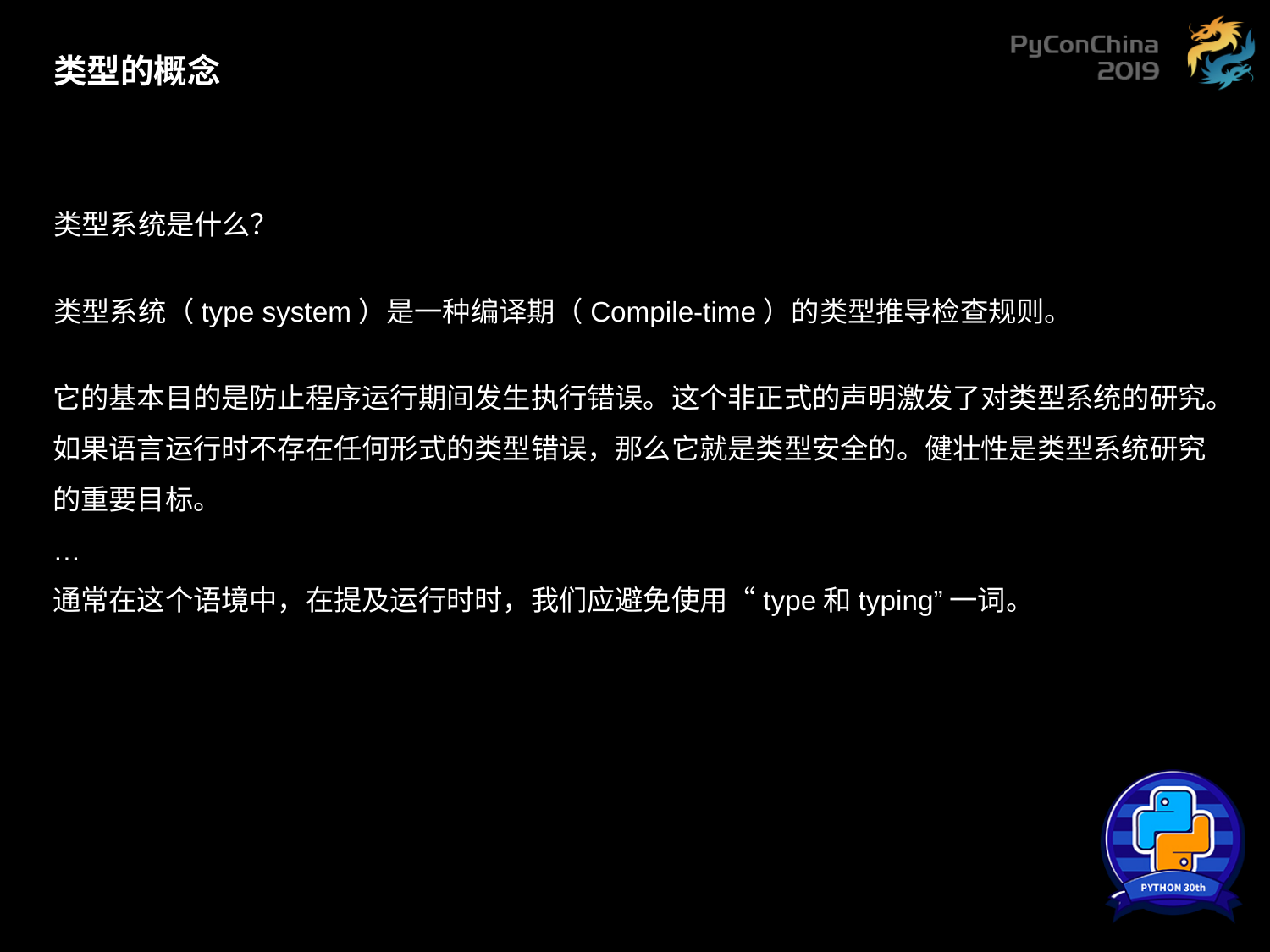

类型的概念
类型系统是什么？
类型系统（type system）是一种编译期（Compile-time）的类型推导检查规则。
它的基本目的是防止程序运行期间发生执行错误。这个非正式的声明激发了对类型系统的研究。
如果语言运行时不存在任何形式的类型错误，那么它就是类型安全的。健壮性是类型系统研究的重要目标。
…
通常在这个语境中，在提及运行时时，我们应避免使用“type和typing”一词。